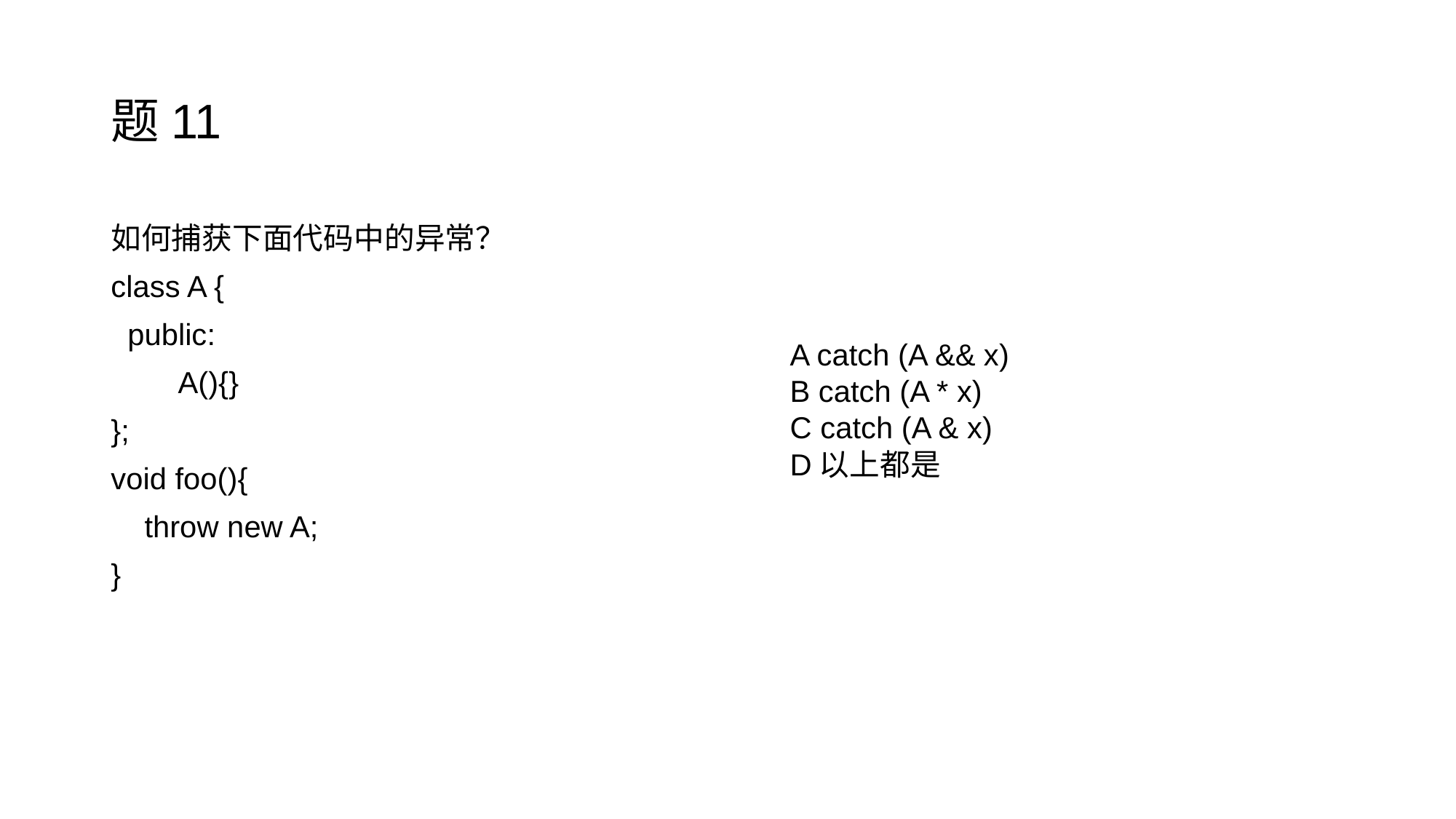

# 题11
如何捕获下面代码中的异常？
class A {
  public:
        A(){}
};
void foo(){
    throw new A;
}

A catch (A && x)
B catch (A * x)
C catch (A & x)
D以上都是